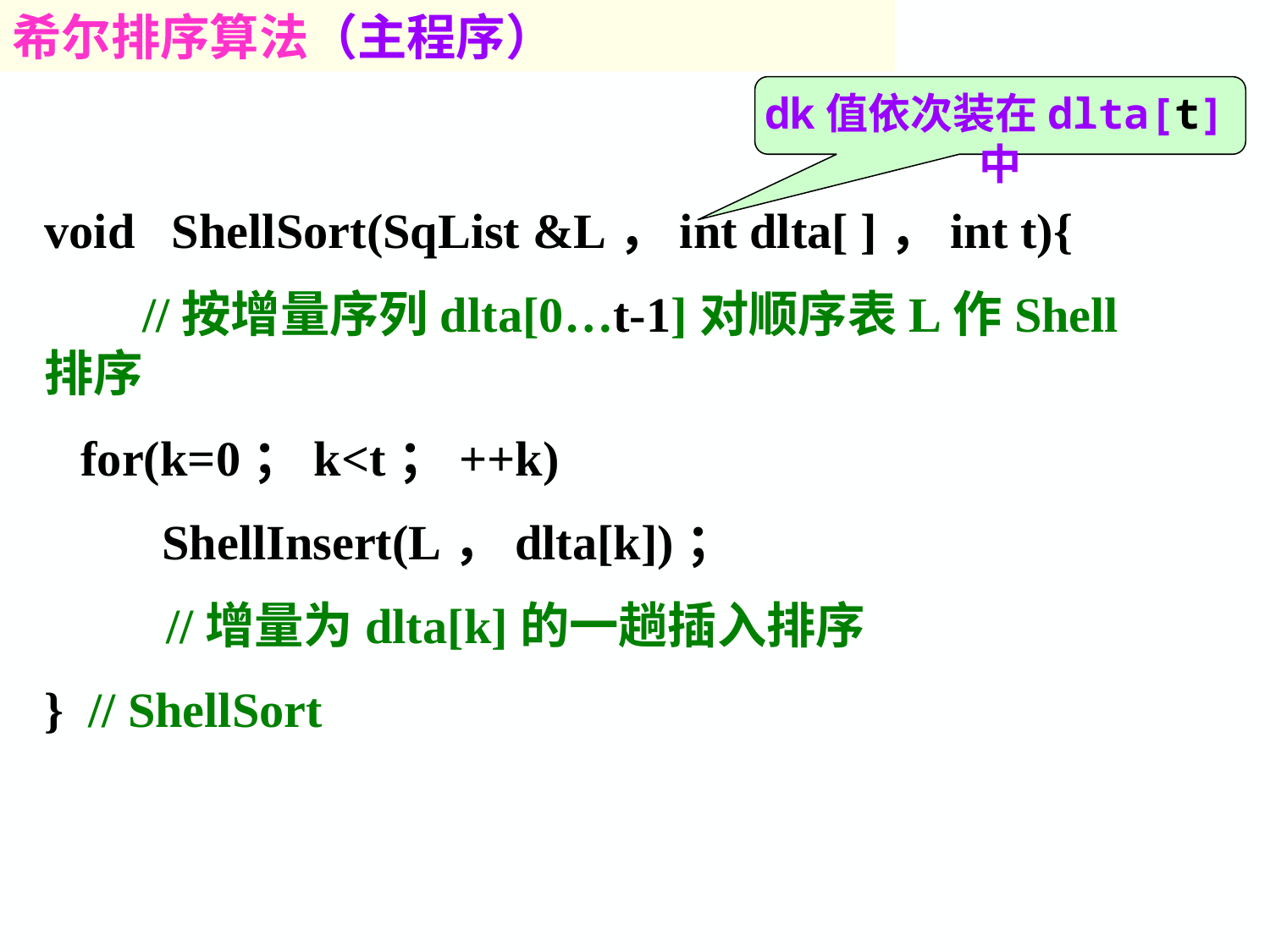

希尔排序算法（主程序）
dk值依次装在dlta[t]中
void   ShellSort(SqList &L，int dlta[ ]，int t){
        //按增量序列dlta[0…t-1]对顺序表L作Shell排序
   for(k=0；k<t；++k)
    　ShellInsert(L，dlta[k])；
　 　//增量为dlta[k]的一趟插入排序
}  // ShellSort